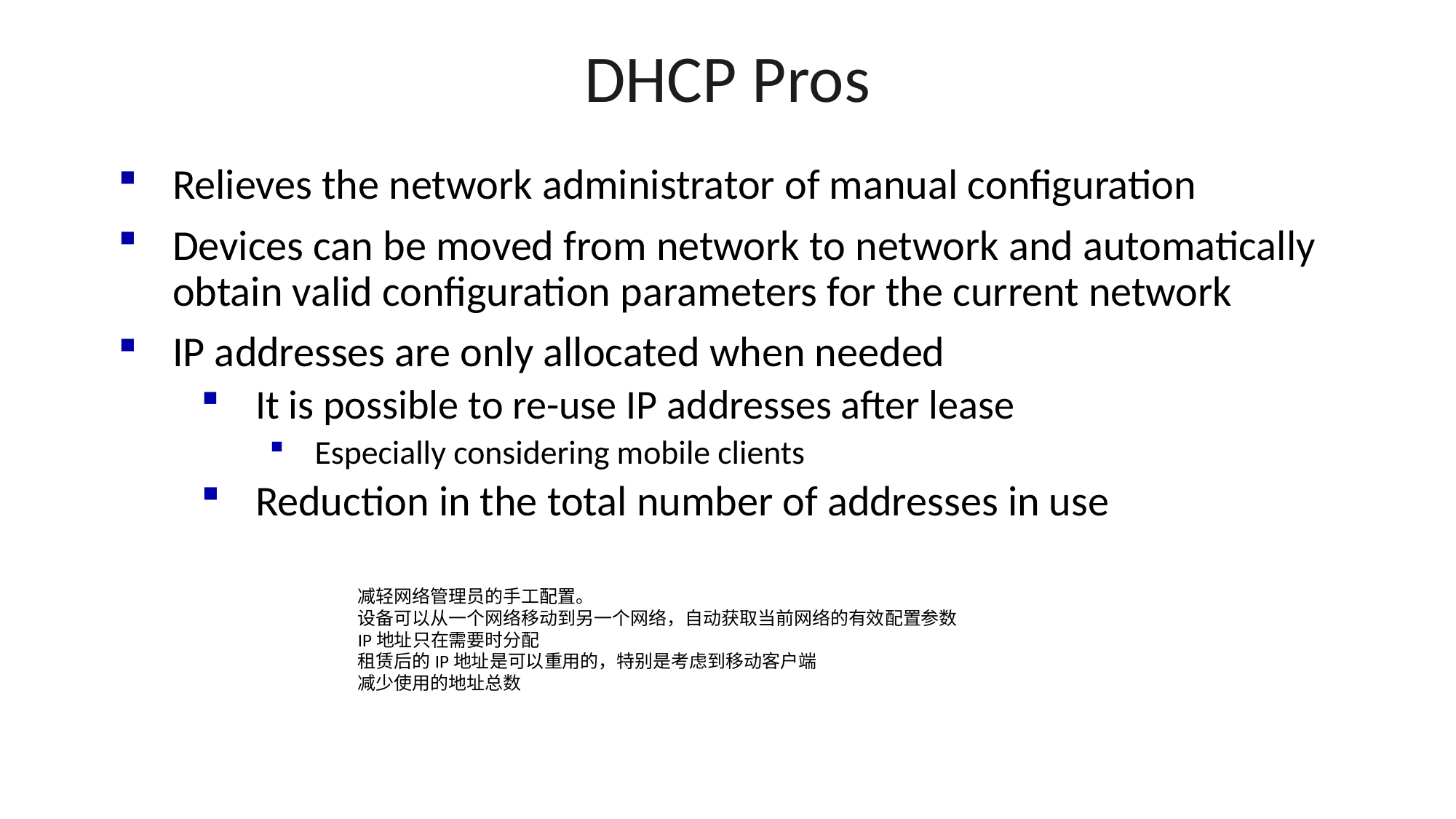

# DHCP Pros
Relieves the network administrator of manual configuration
Devices can be moved from network to network and automatically obtain valid configuration parameters for the current network
IP addresses are only allocated when needed
It is possible to re-use IP addresses after lease
Especially considering mobile clients
Reduction in the total number of addresses in use
减轻网络管理员的手工配置。
设备可以从一个网络移动到另一个网络，自动获取当前网络的有效配置参数
IP地址只在需要时分配
租赁后的IP地址是可以重用的，特别是考虑到移动客户端
减少使用的地址总数